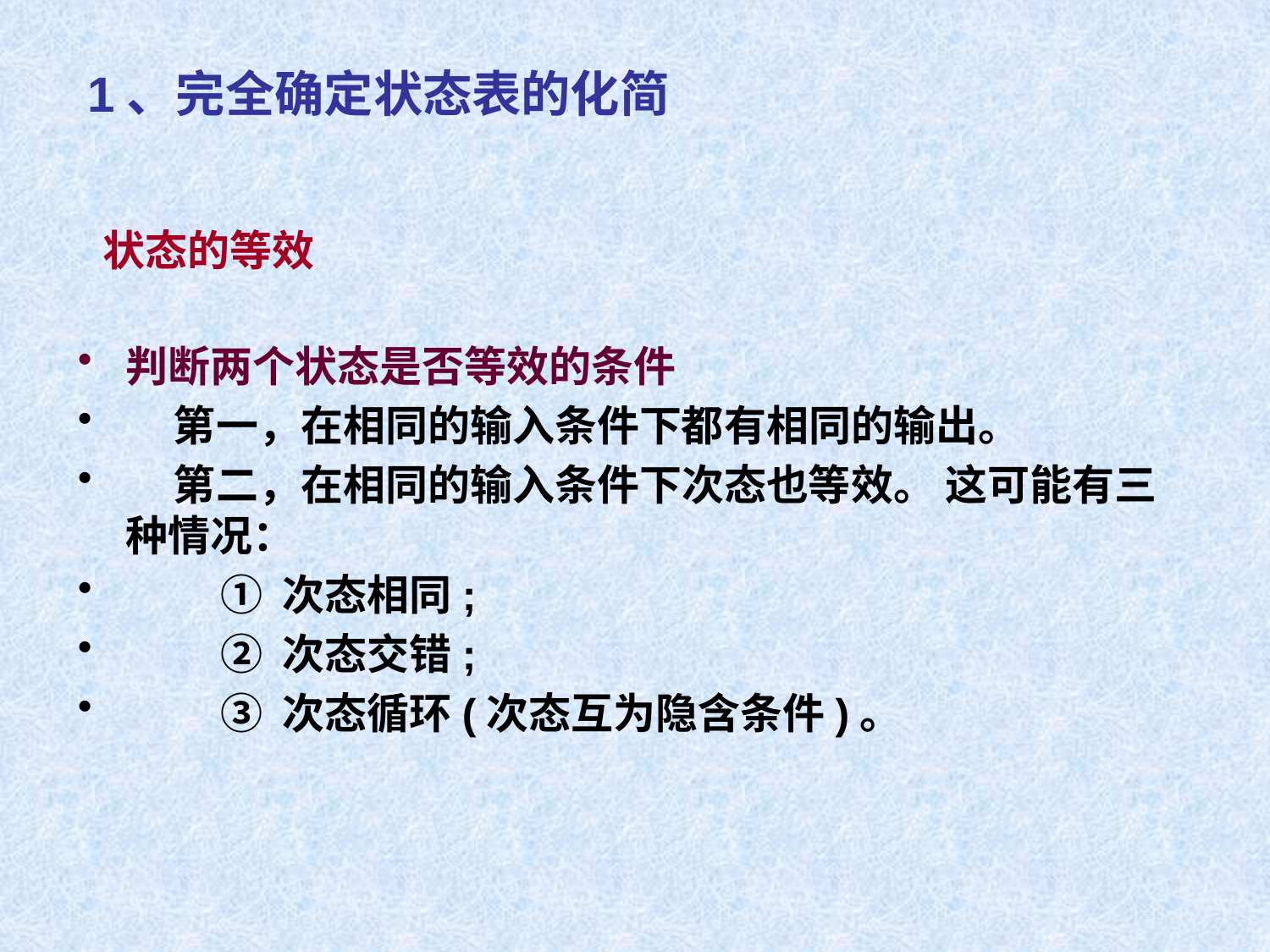

1、完全确定状态表的化简
状态的等效

判断两个状态是否等效的条件
    第一，在相同的输入条件下都有相同的输出。
    第二，在相同的输入条件下次态也等效。 这可能有三种情况：
          ① 次态相同;
          ② 次态交错;
          ③ 次态循环(次态互为隐含条件)。